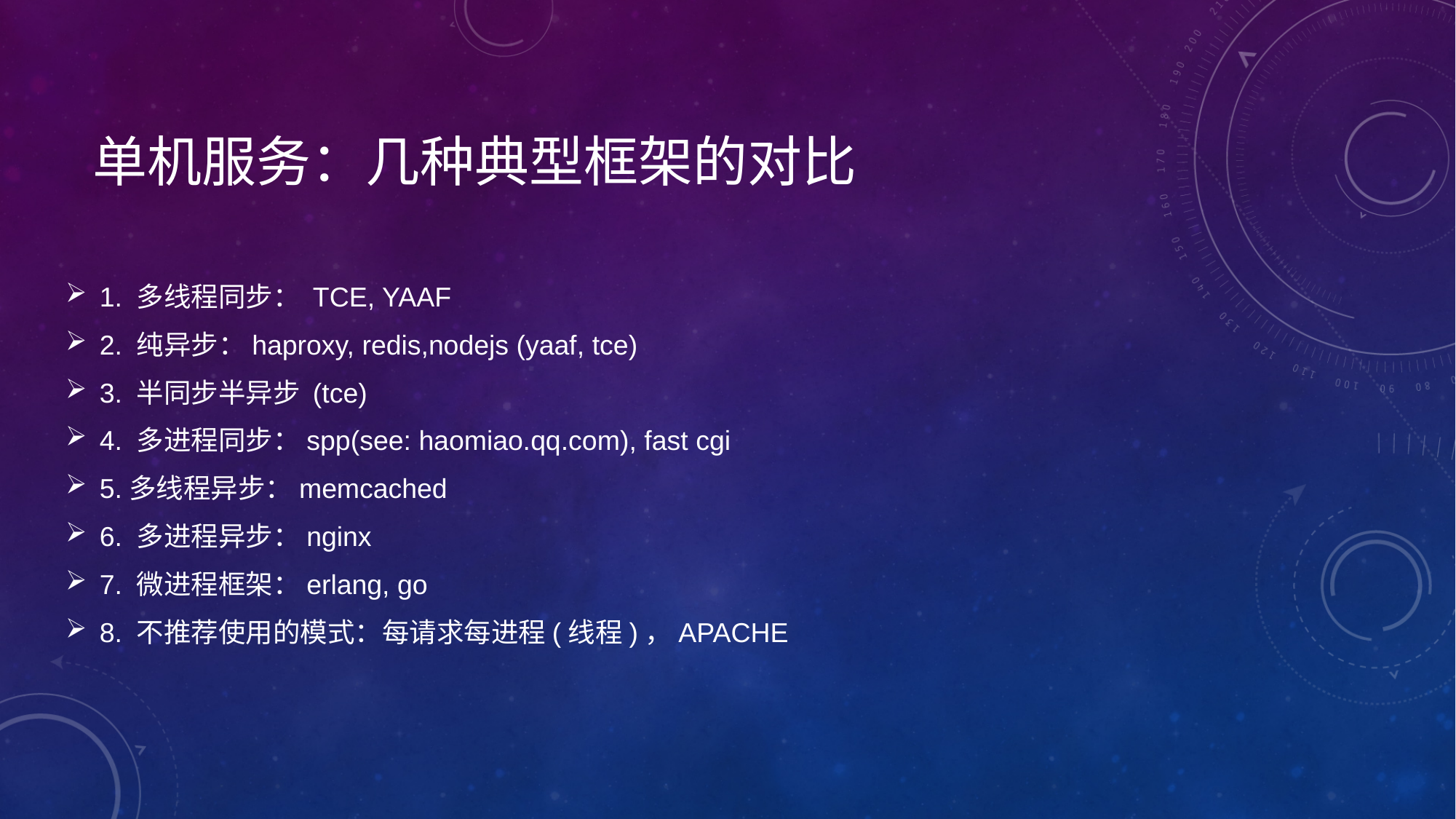

# 单机服务：几种典型框架的对比
1. 多线程同步： TCE, YAAF
2. 纯异步：haproxy, redis,nodejs (yaaf, tce)
3. 半同步半异步 (tce)
4. 多进程同步：spp(see: haomiao.qq.com), fast cgi
5.多线程异步：memcached
6. 多进程异步：nginx
7. 微进程框架：erlang, go
8. 不推荐使用的模式：每请求每进程(线程)，APACHE